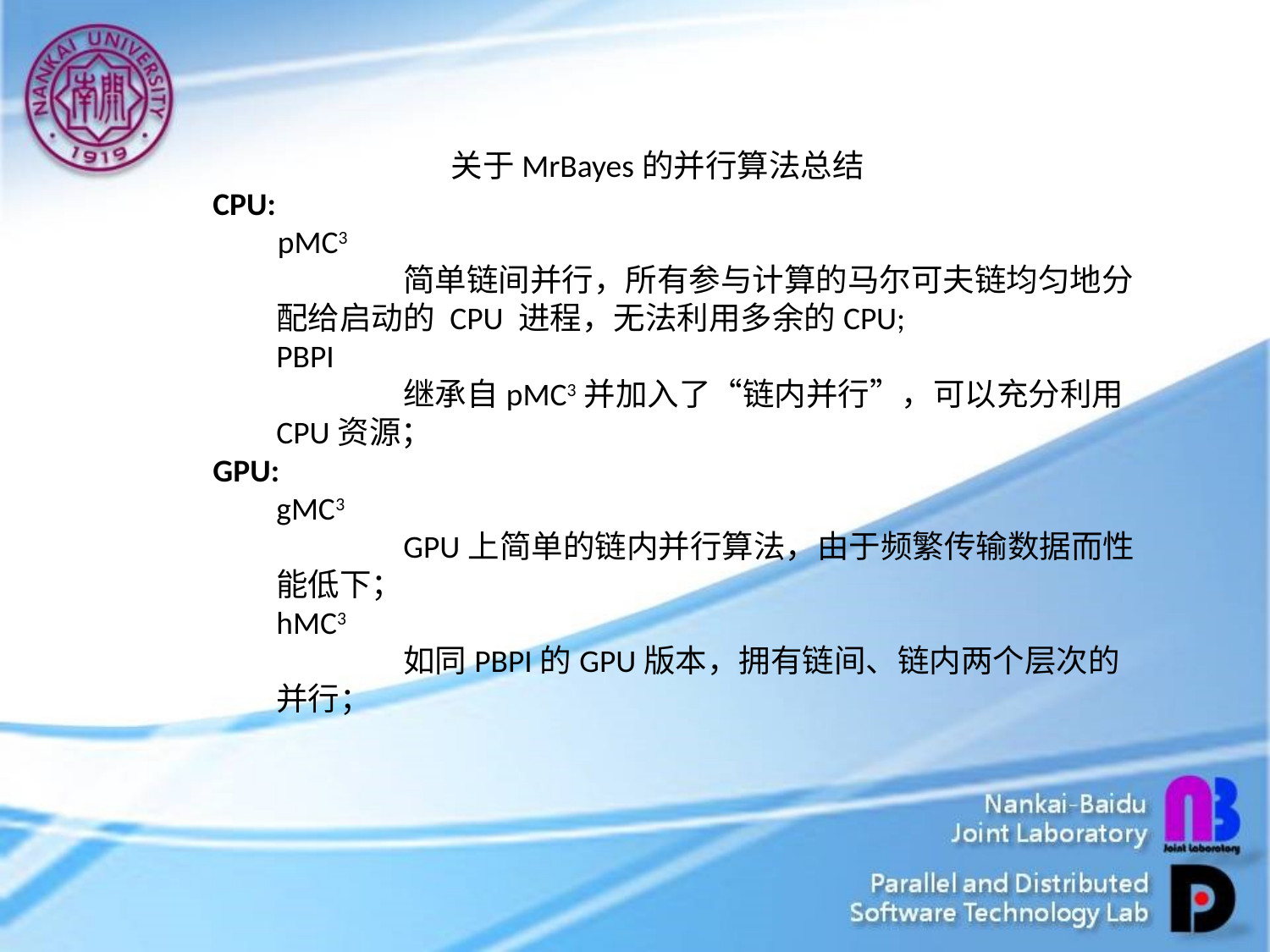

关于MrBayes的并行算法总结
CPU:
         pMC3
	简单链间并行，所有参与计算的马尔可夫链均匀地分配给启动的 CPU 进程，无法利用多余的CPU;
PBPI
	继承自pMC3并加入了“链内并行”，可以充分利用CPU资源；
GPU:
gMC3
	GPU上简单的链内并行算法，由于频繁传输数据而性能低下；
hMC3
	如同PBPI的GPU版本，拥有链间、链内两个层次的并行；